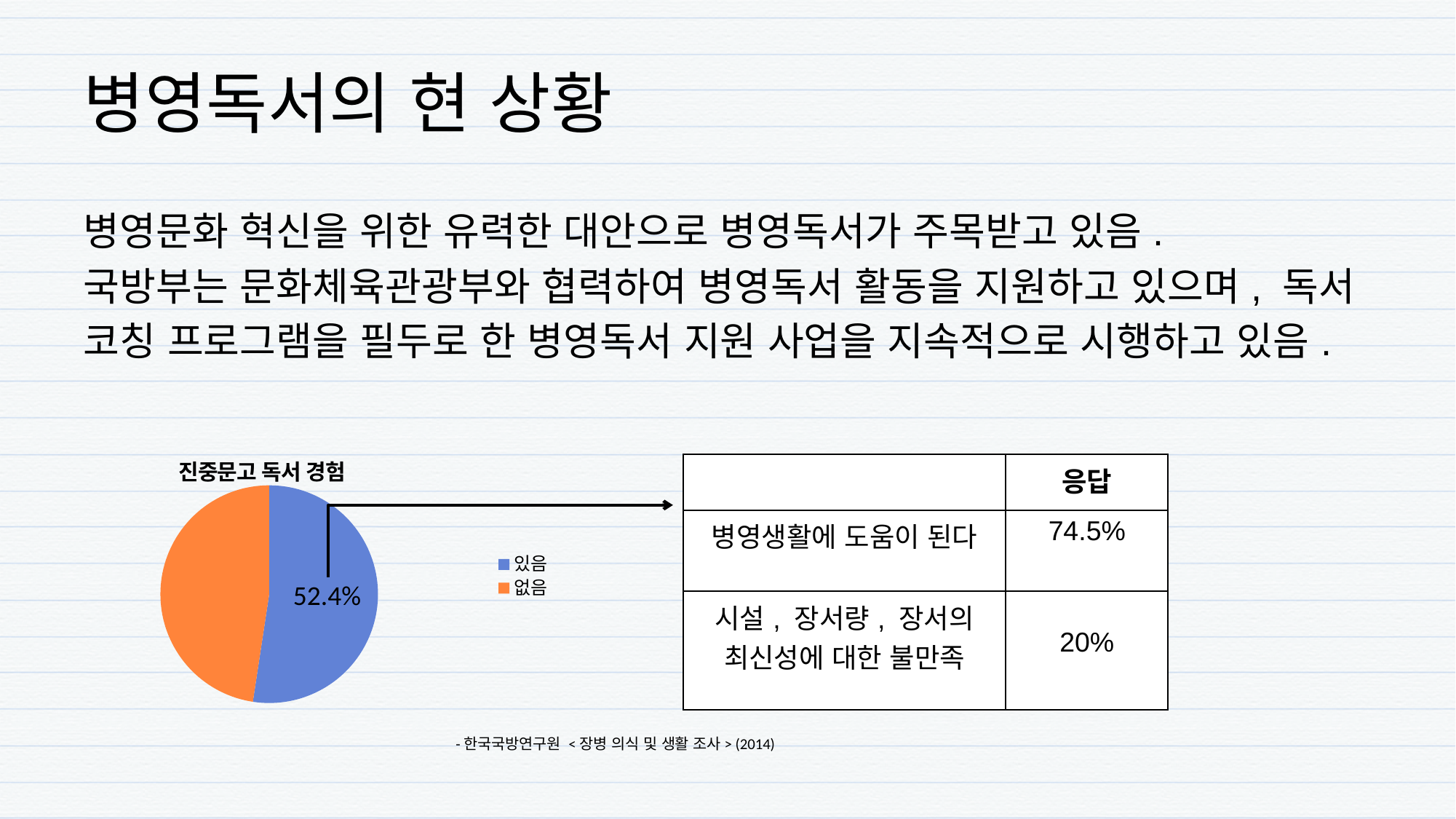

# 병영독서의 현 상황
병영문화 혁신을 위한 유력한 대안으로 병영독서가 주목받고 있음.
국방부는 문화체육관광부와 협력하여 병영독서 활동을 지원하고 있으며, 독서
코칭 프로그램을 필두로 한 병영독서 지원 사업을 지속적으로 시행하고 있음.

### Chart:

| Category | 진중문고 독서 경험 |
|---|---|
| 있음 | 52.4 |
| 없음 | 47.6 |
|  | 응답 |
| --- | --- |
| 병영생활에 도움이 된다 | 74.5% |
| 시설, 장서량, 장서의 최신성에 대한 불만족 | 20% |
52.4%
-한국국방연구원 <장병 의식 및 생활 조사> (2014)